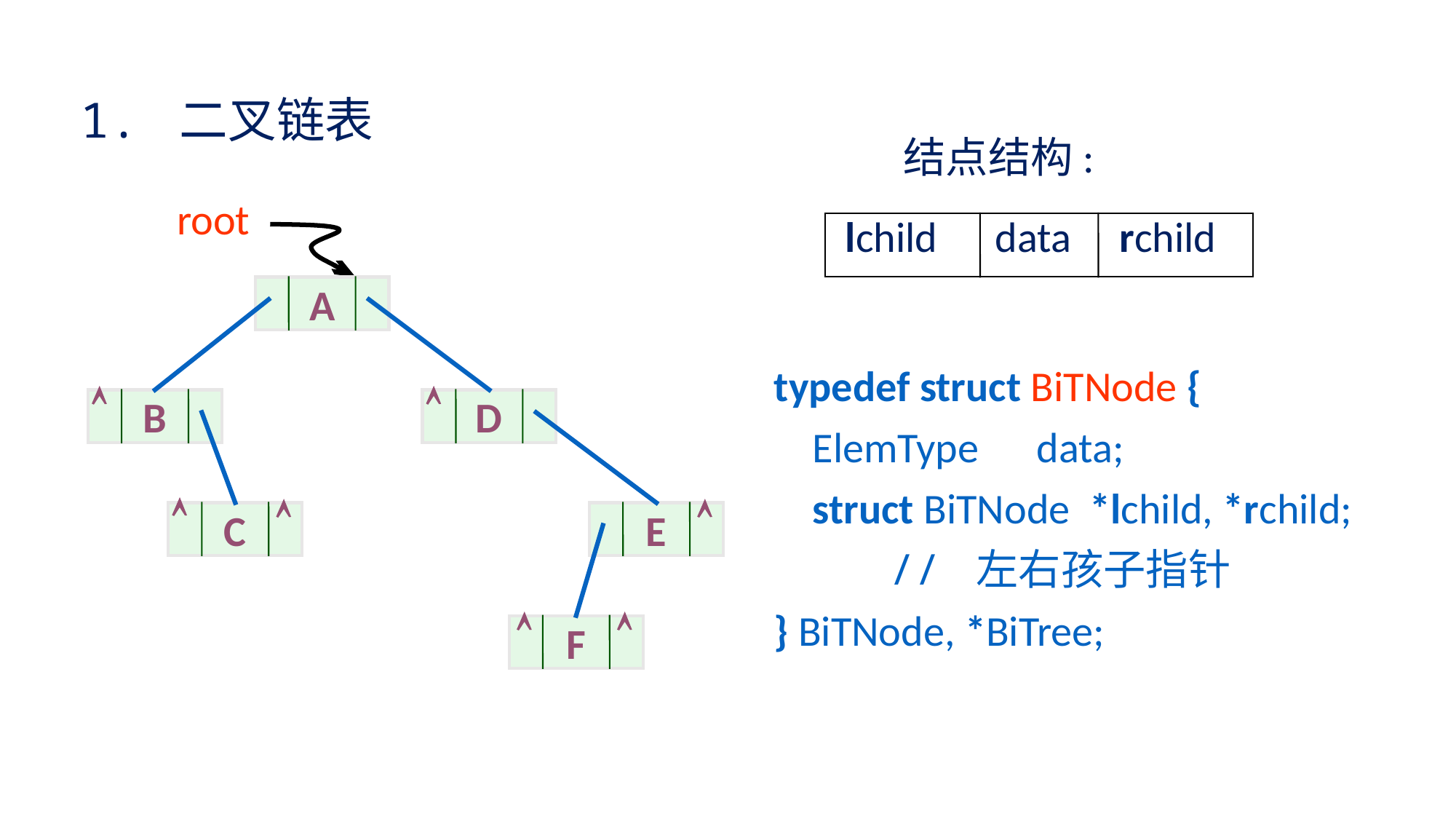

1. 二叉链表
结点结构:
root
lchild      data     rchild

A

∧
∧
B

D

∧
∧
∧
C

E

∧
∧
F

typedef struct BiTNode {
    ElemType      data;
    struct BiTNode  *lchild, *rchild;
            // 左右孩子指针
} BiTNode, *BiTree;